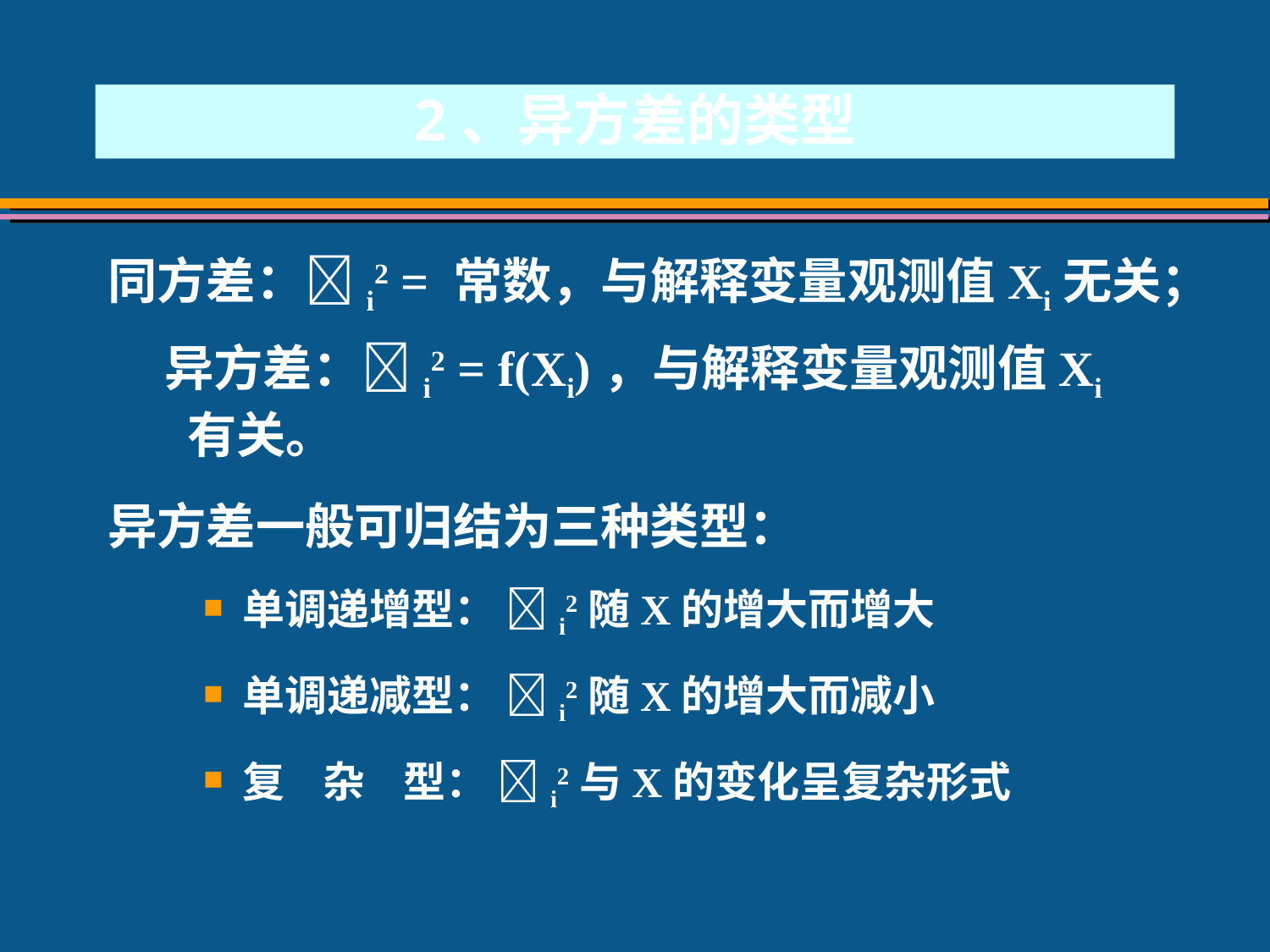

# 2、异方差的类型
同方差：σi2 = 常数，与解释变量观测值Xi无关；
    异方差：σi2 = f(Xi)，与解释变量观测值Xi有关。
异方差一般可归结为三种类型：
单调递增型： σi2随X的增大而增大
单调递减型： σi2随X的增大而减小
复    杂    型： σi2与X的变化呈复杂形式